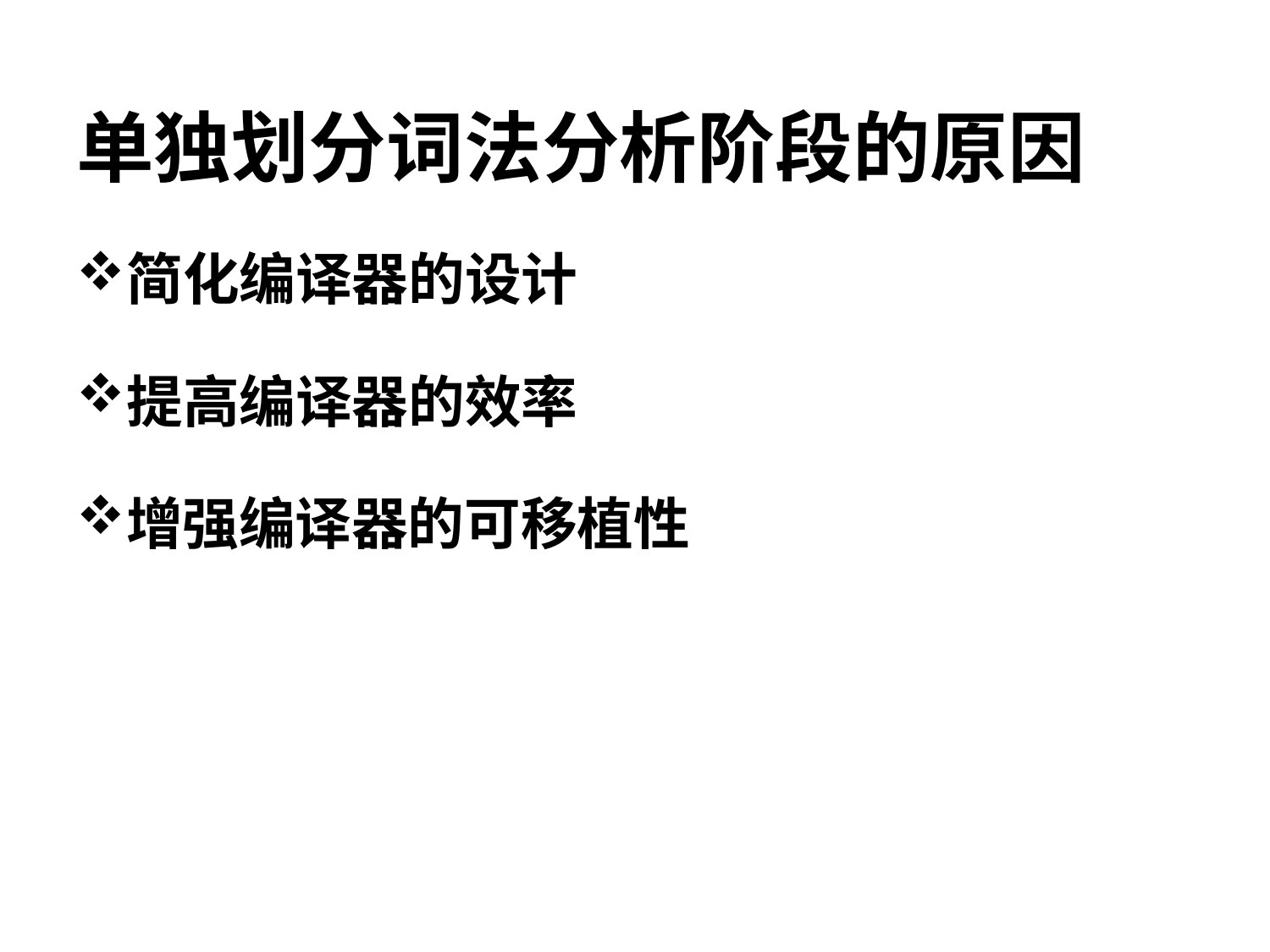

# 单独划分词法分析阶段的原因
简化编译器的设计
提高编译器的效率
增强编译器的可移植性